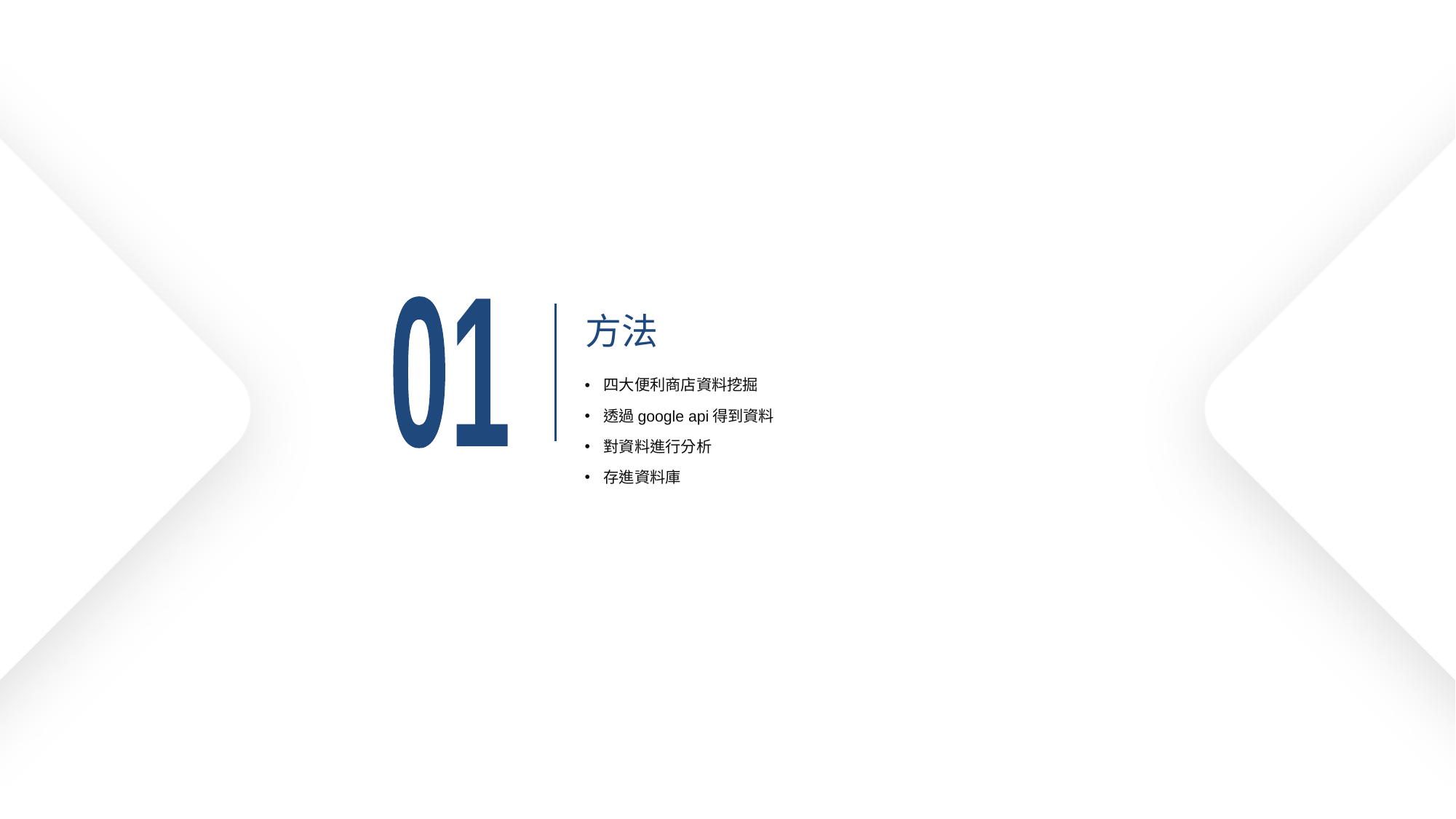

# 方法
01

四大便利商店資料挖掘
透過google api得到資料
對資料進行分析
存進資料庫